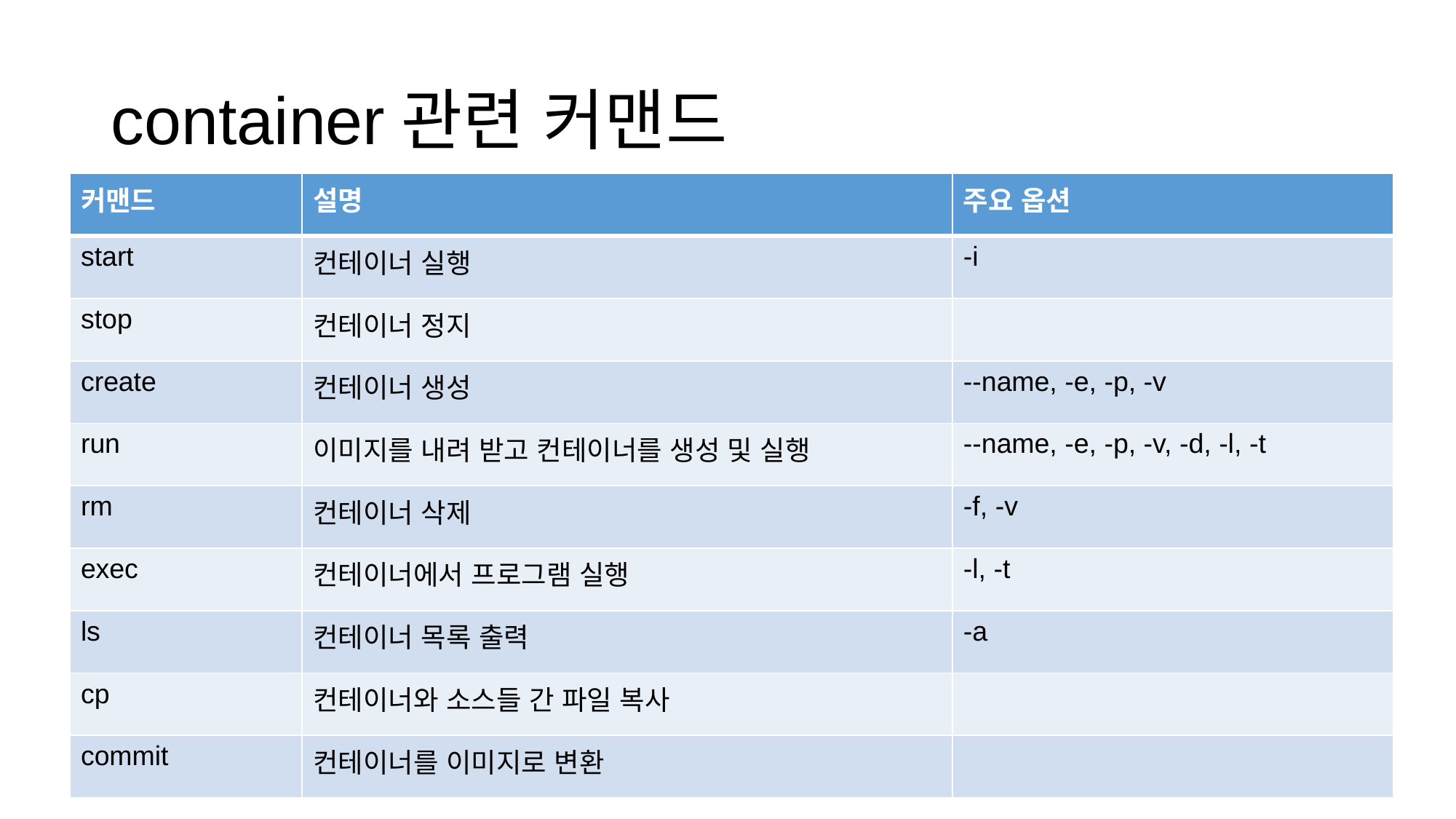

# container관련 커맨드
| 커맨드 | 설명 | 주요 옵션 |
| --- | --- | --- |
| start | 컨테이너 실행 | -i |
| stop | 컨테이너 정지 |  |
| create | 컨테이너 생성 | --name, -e, -p, -v |
| run | 이미지를 내려 받고 컨테이너를 생성 및 실행 | --name, -e, -p, -v, -d, -l, -t |
| rm | 컨테이너 삭제 | -f, -v |
| exec | 컨테이너에서 프로그램 실행 | -l, -t |
| ls | 컨테이너 목록 출력 | -a |
| cp | 컨테이너와 소스들 간 파일 복사 |  |
| commit | 컨테이너를 이미지로 변환 |  |